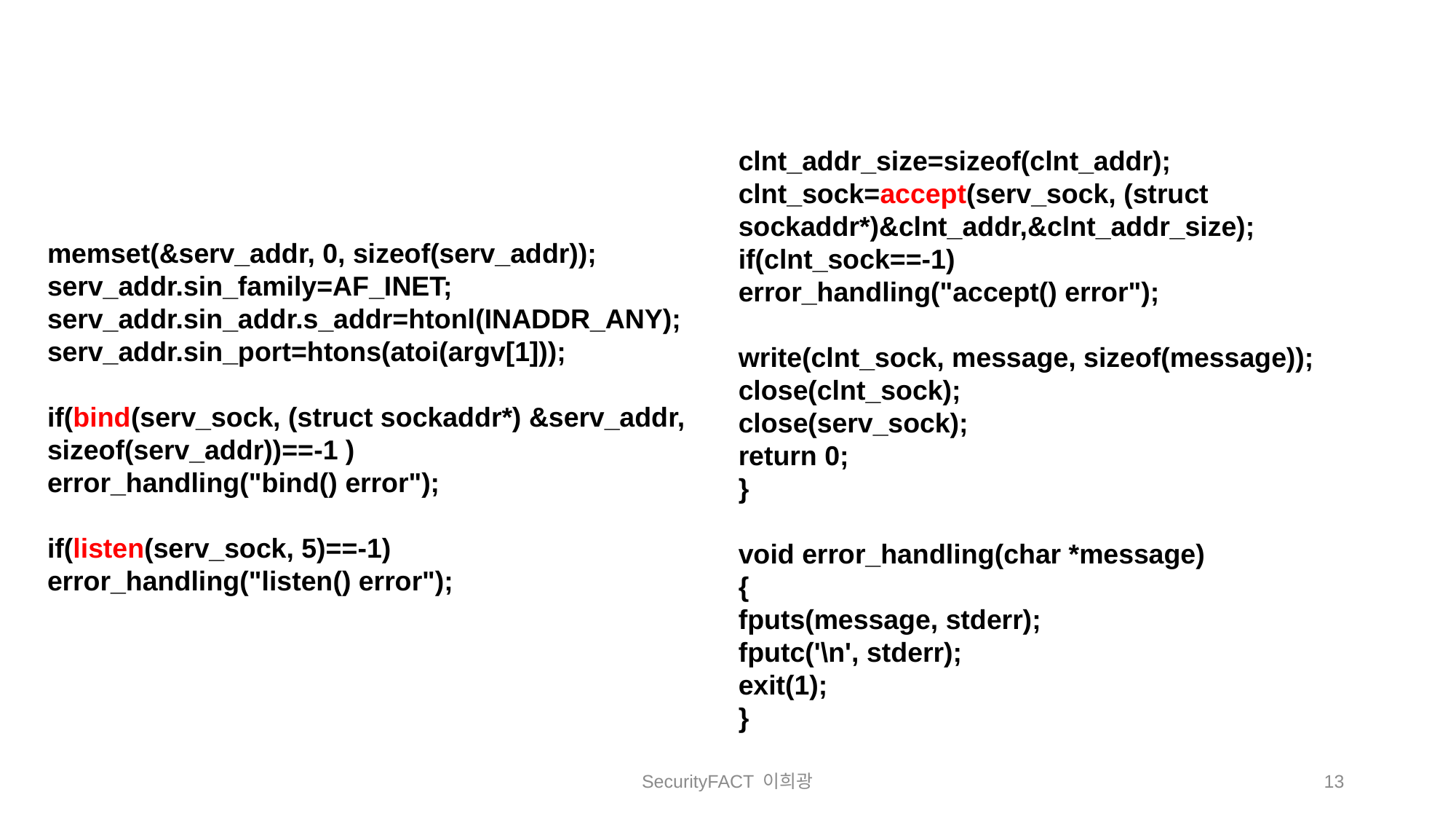

clnt_addr_size=sizeof(clnt_addr);
clnt_sock=accept(serv_sock, (struct sockaddr*)&clnt_addr,&clnt_addr_size);
if(clnt_sock==-1)
error_handling("accept() error");

write(clnt_sock, message, sizeof(message));
close(clnt_sock);
close(serv_sock);
return 0;
}

void error_handling(char *message)
{
fputs(message, stderr);
fputc('\n', stderr);
exit(1);
}
memset(&serv_addr, 0, sizeof(serv_addr));
serv_addr.sin_family=AF_INET;
serv_addr.sin_addr.s_addr=htonl(INADDR_ANY);
serv_addr.sin_port=htons(atoi(argv[1]));

if(bind(serv_sock, (struct sockaddr*) &serv_addr, sizeof(serv_addr))==-1 )
error_handling("bind() error");

if(listen(serv_sock, 5)==-1)
error_handling("listen() error");
SecurityFACT 이희광
13